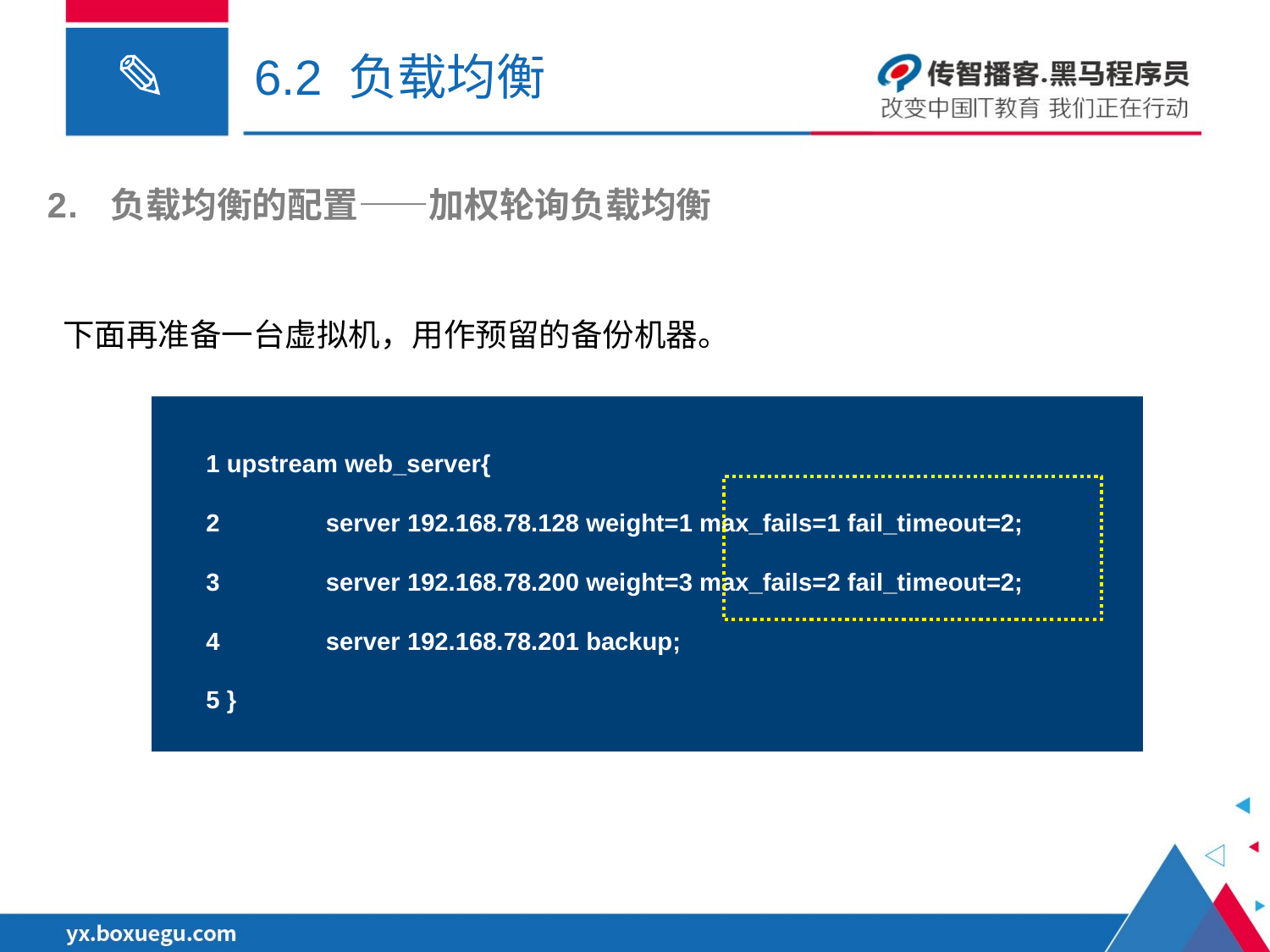

# 6.2 负载均衡
负载均衡的配置——加权轮询负载均衡
下面再准备一台虚拟机，用作预留的备份机器。

 1 upstream web_server{
 2	server 192.168.78.128 weight=1 max_fails=1 fail_timeout=2;
 3	server 192.168.78.200 weight=3 max_fails=2 fail_timeout=2;
 4	server 192.168.78.201 backup;
 5 }